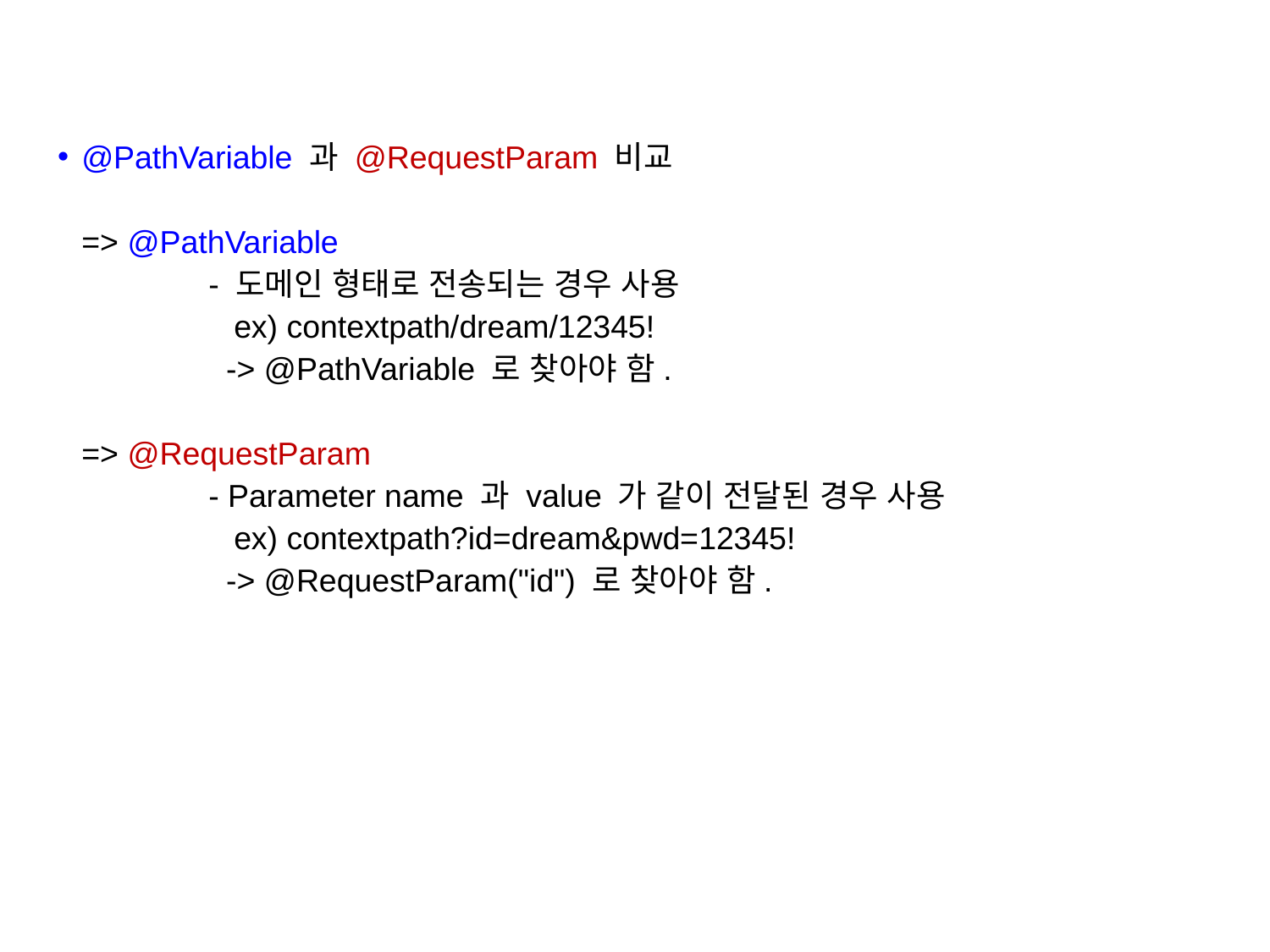

@PathVariable 과 @RequestParam 비교
=> @PathVariable
	- 도메인 형태로 전송되는 경우 사용
	  ex) contextpath/dream/12345!
	  -> @PathVariable 로 찾아야 함.
=> @RequestParam
	- Parameter name 과 value 가 같이 전달된 경우 사용
	  ex) contextpath?id=dream&pwd=12345!
	  -> @RequestParam("id") 로 찾아야 함.